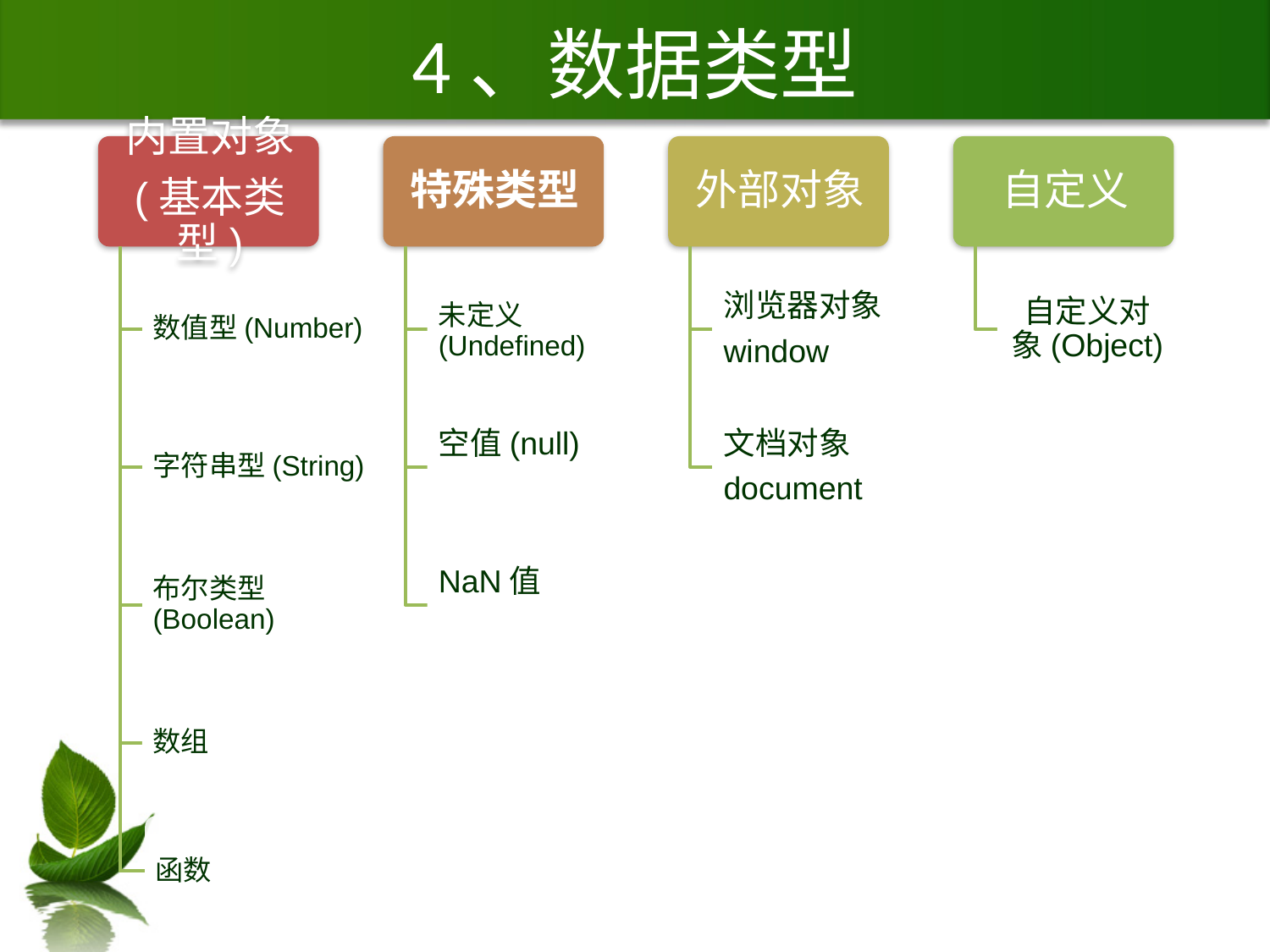

# 4、数据类型
内置对象
(基本类型)
数值型(Number)
字符串型(String)
布尔类型(Boolean)
数组
函数
特殊类型

未定义(Undefined)

空值(null)

NaN值

外部对象
浏览器对象
window
文档对象
document
自定义
自定义对象(Object)